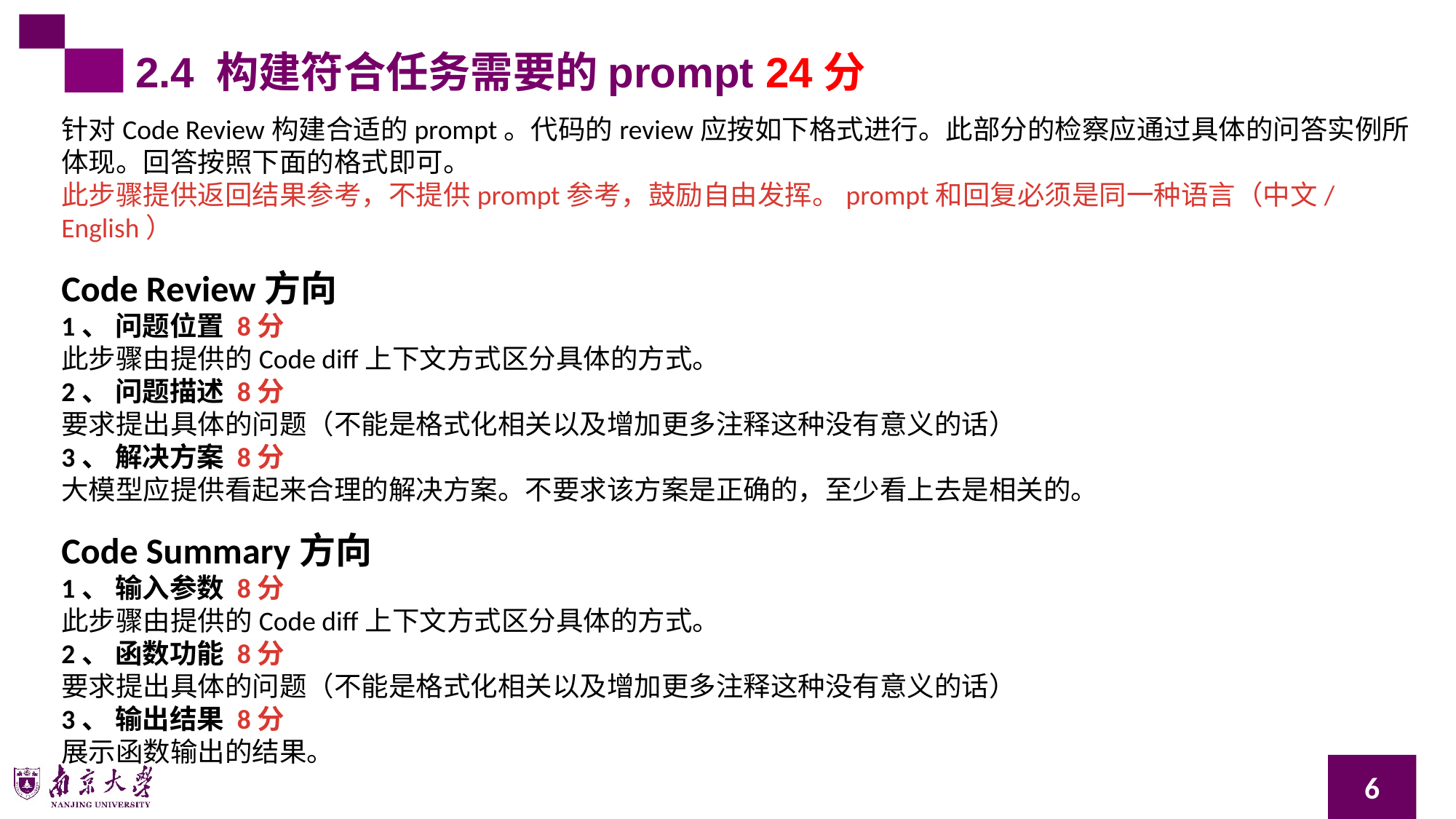

2.4 构建符合任务需要的prompt 24分
针对Code Review构建合适的prompt。代码的review应按如下格式进行。此部分的检察应通过具体的问答实例所体现。回答按照下面的格式即可。
此步骤提供返回结果参考，不提供prompt参考，鼓励自由发挥。prompt和回复必须是同一种语言（中文/English）
Code Review方向
1、 问题位置 8分
此步骤由提供的Code diff上下文方式区分具体的方式。
2、 问题描述 8分
要求提出具体的问题（不能是格式化相关以及增加更多注释这种没有意义的话）
3、 解决方案 8分
大模型应提供看起来合理的解决方案。不要求该方案是正确的，至少看上去是相关的。
Code Summary方向
1、 输入参数 8分
此步骤由提供的Code diff上下文方式区分具体的方式。
2、 函数功能 8分
要求提出具体的问题（不能是格式化相关以及增加更多注释这种没有意义的话）
3、 输出结果 8分
展示函数输出的结果。
6